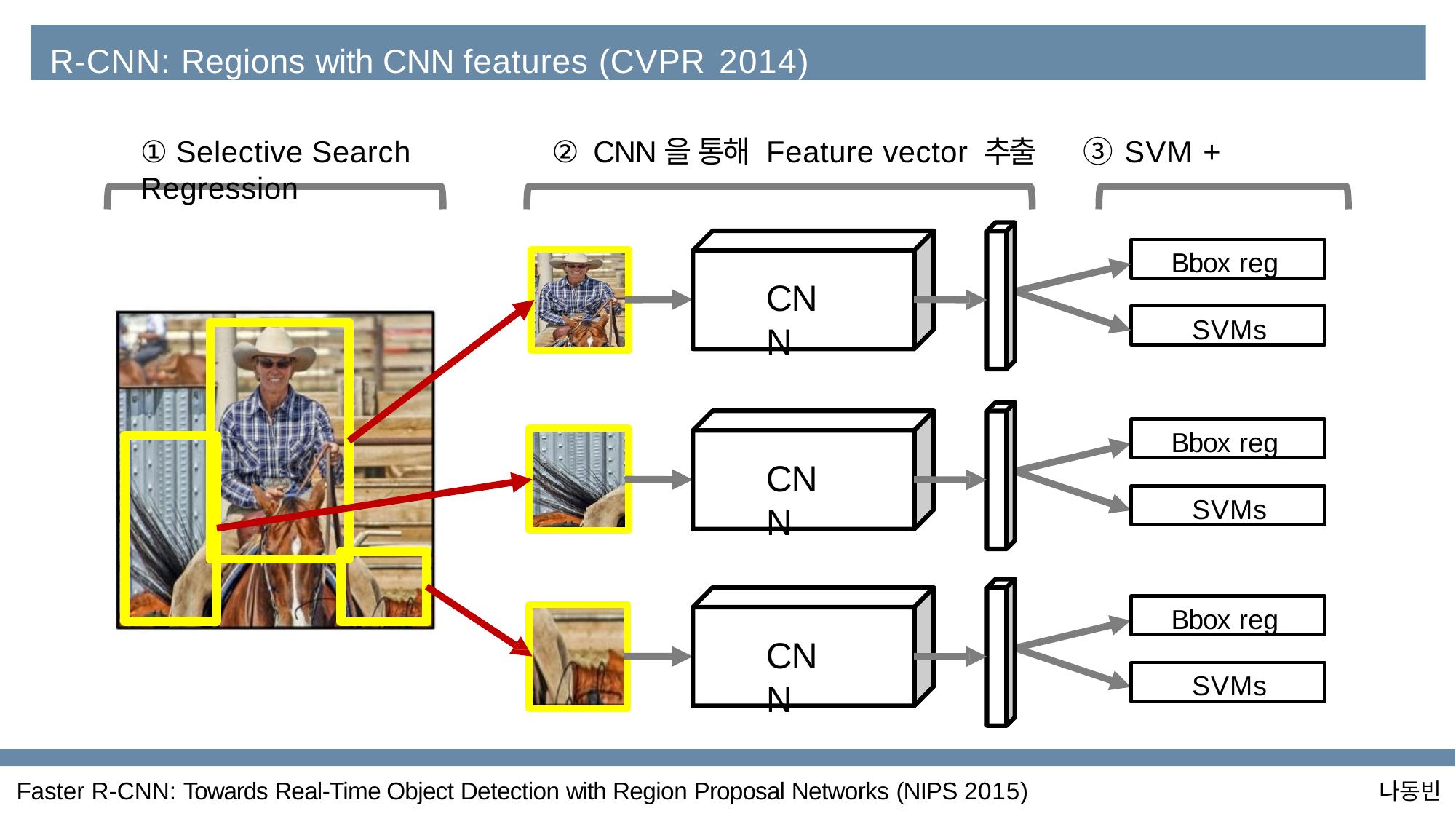

R-CNN: Regions with CNN features (CVPR 2014)
① Selective Search	②  CNN을 통해  Feature vector 추출	③ SVM + Regression

Bbox reg

CNN
SVMs
Bbox reg
CNN
SVMs

Bbox reg
CNN
SVMs

Faster R-CNN: Towards Real-Time Object Detection with Region Proposal Networks (NIPS 2015)
나동빈